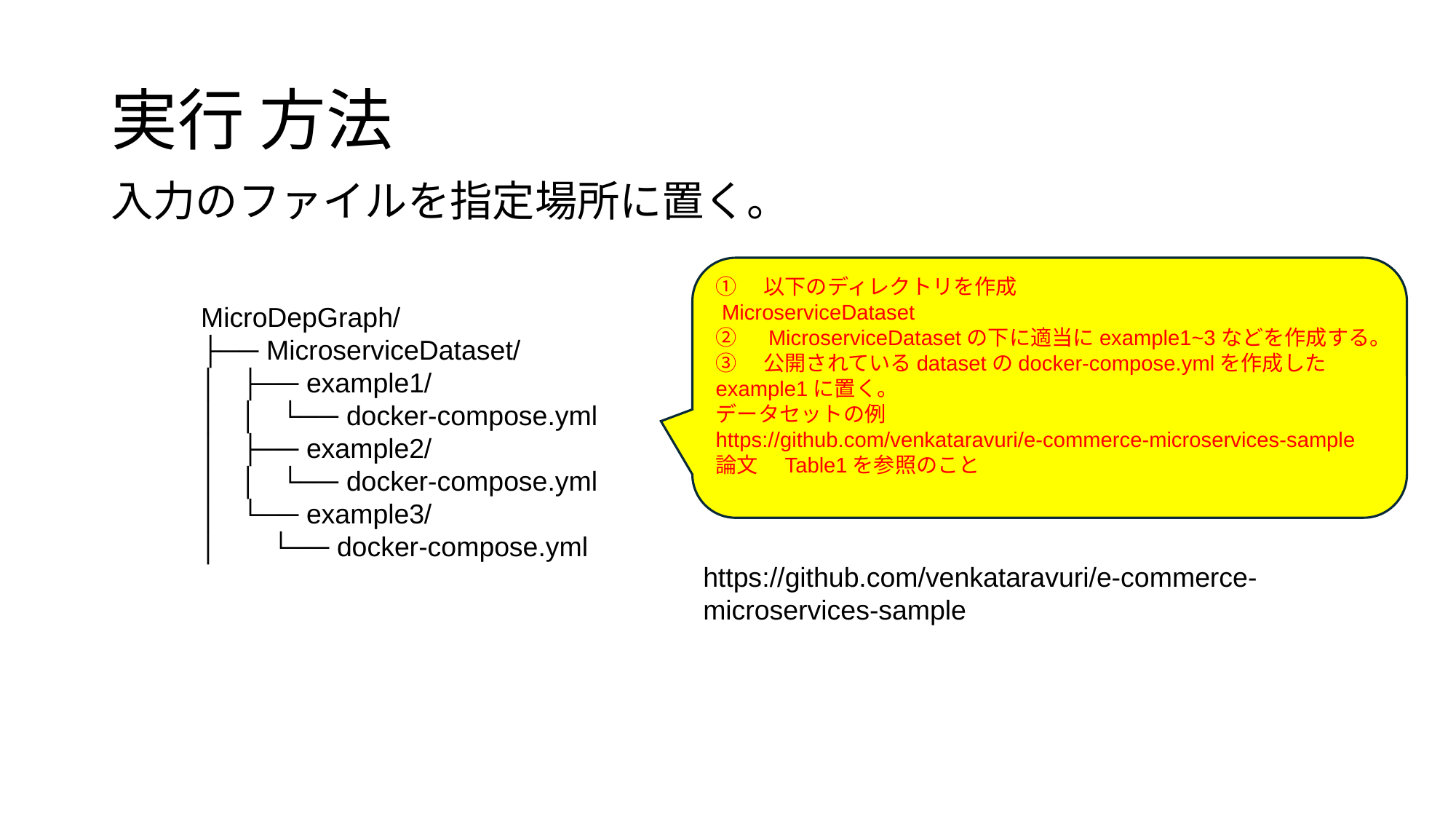

# 実行 方法
入力のファイルを指定場所に置く。
①　以下のディレクトリを作成
 MicroserviceDataset
②　MicroserviceDatasetの下に適当にexample1~3などを作成する。
③　公開されているdatasetのdocker-compose.ymlを作成したexample1に置く。
データセットの例
https://github.com/venkataravuri/e-commerce-microservices-sample
論文　Table1を参照のこと

MicroDepGraph/
├── MicroserviceDataset/
│   ├── example1/
│   │   └── docker-compose.yml
│   ├── example2/
│   │   └── docker-compose.yml
│   └── example3/
│       └── docker-compose.yml
https://github.com/venkataravuri/e-commerce-microservices-sample